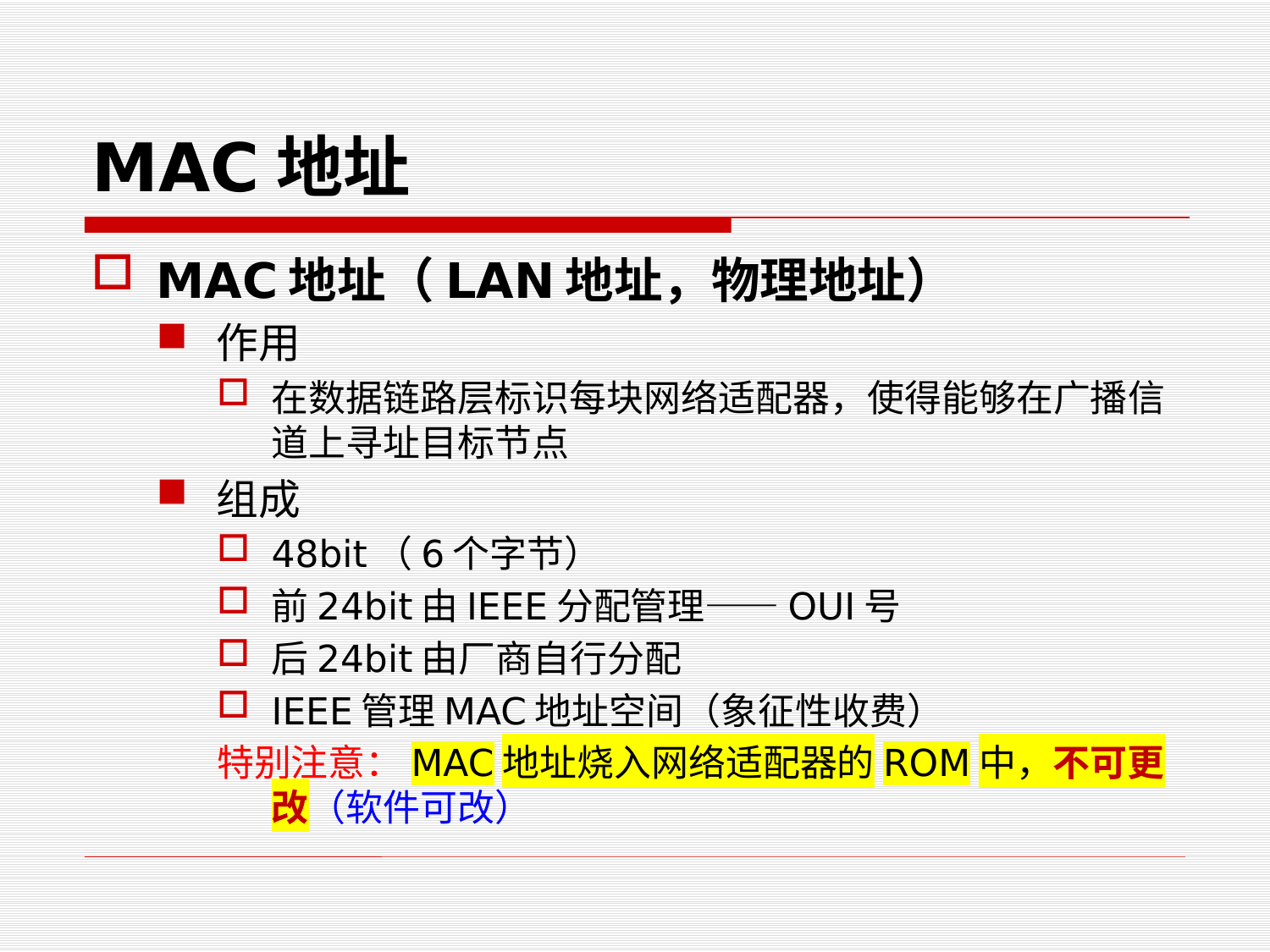

# MAC地址
MAC地址（LAN地址，物理地址）
作用
在数据链路层标识每块网络适配器，使得能够在广播信道上寻址目标节点
组成
48bit（6个字节）
前24bit由IEEE分配管理——OUI号
后24bit由厂商自行分配
IEEE管理MAC地址空间（象征性收费）
特别注意：MAC地址烧入网络适配器的ROM中，不可更改（软件可改）